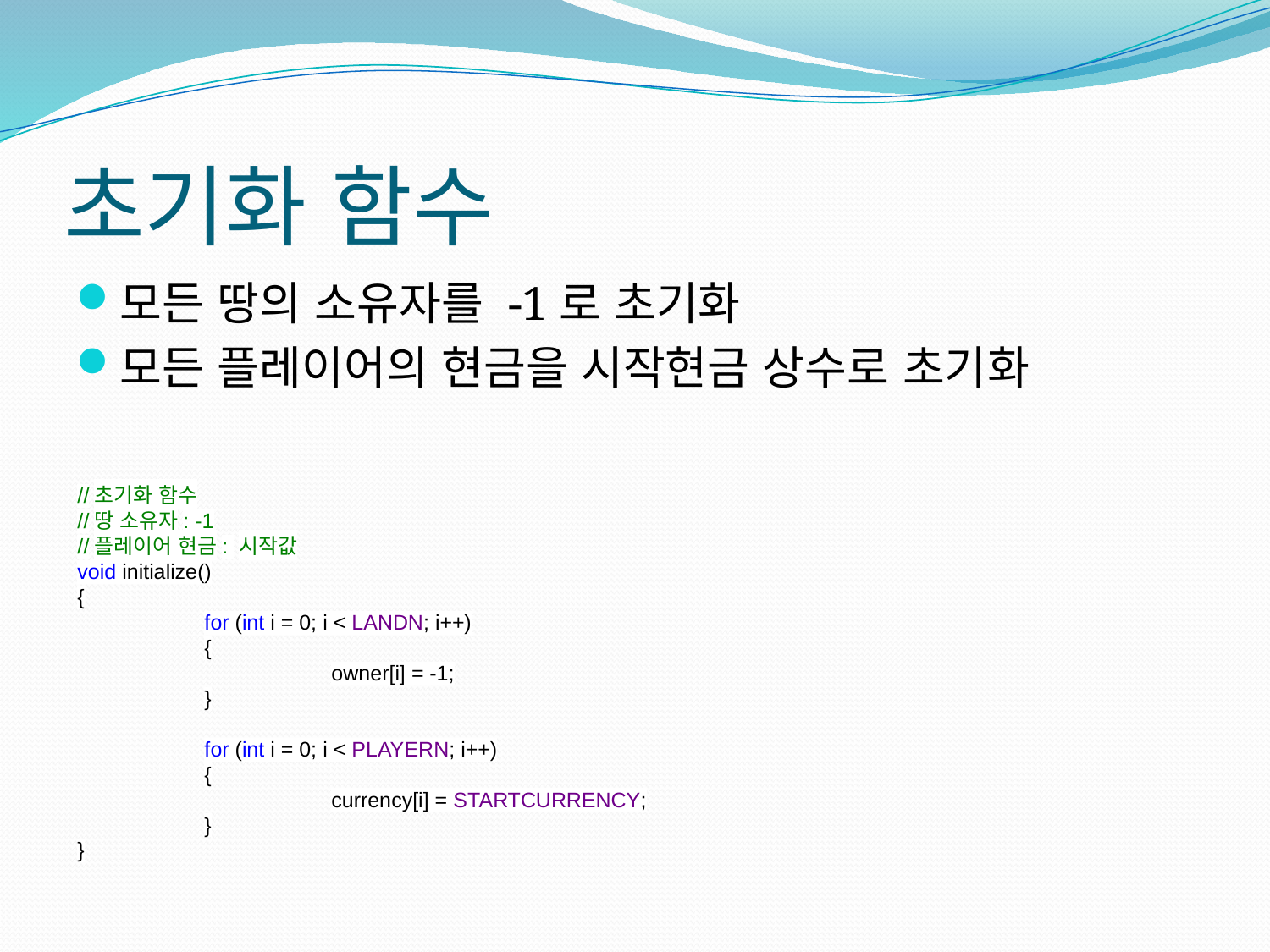

# 초기화 함수
모든 땅의 소유자를 -1로 초기화
모든 플레이어의 현금을 시작현금 상수로 초기화
//초기화 함수
//땅 소유자: -1
//플레이어 현금: 시작값
void initialize()
{
	for (int i = 0; i < LANDN; i++)
	{
		owner[i] = -1;
	}

	for (int i = 0; i < PLAYERN; i++)
	{
		currency[i] = STARTCURRENCY;
	}
}